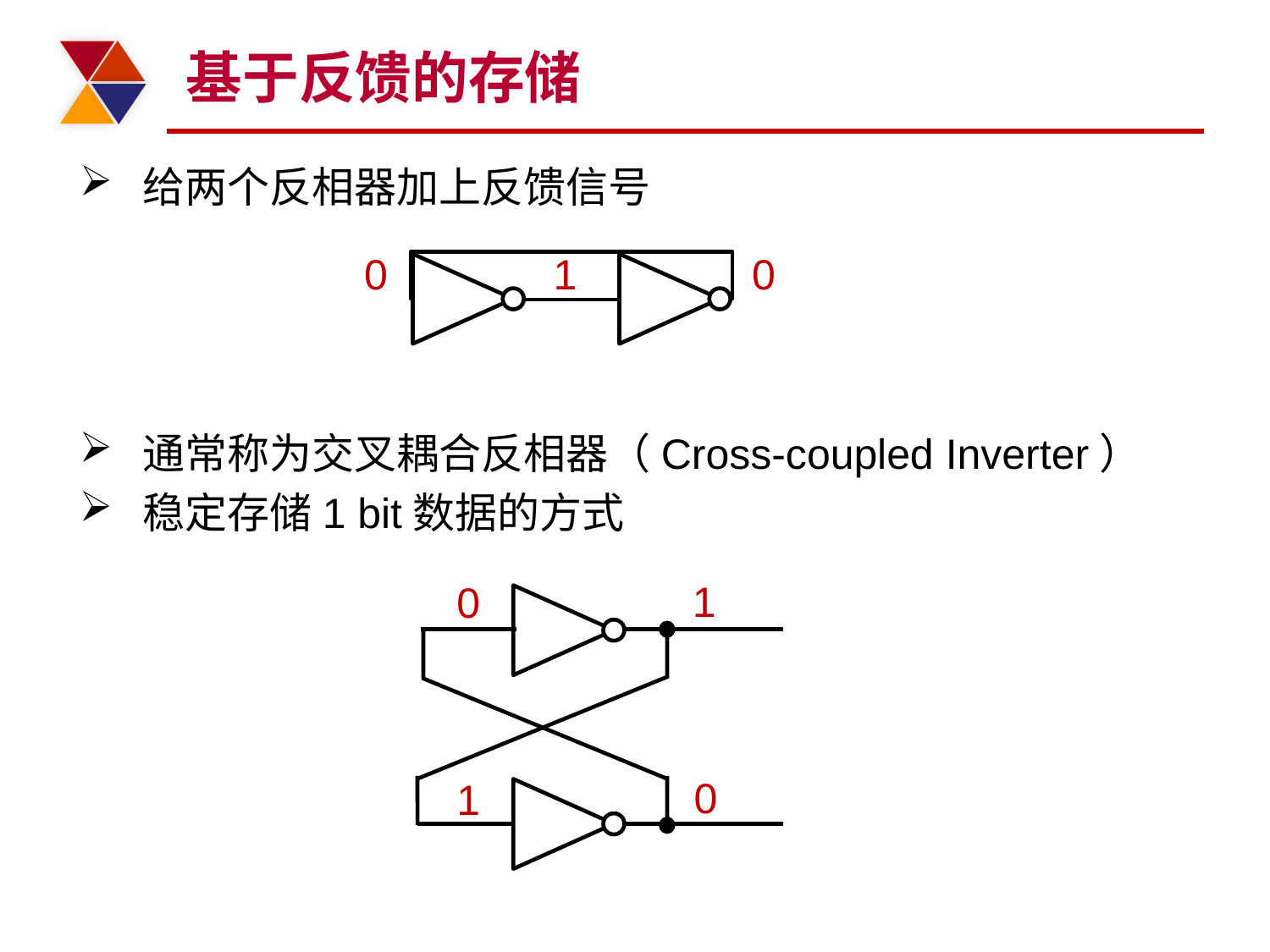

# 基于反馈的存储
给两个反相器加上反馈信号

通常称为交叉耦合反相器（Cross-coupled Inverter）
稳定存储1 bit数据的方式
0
1
0

1
0

0
1